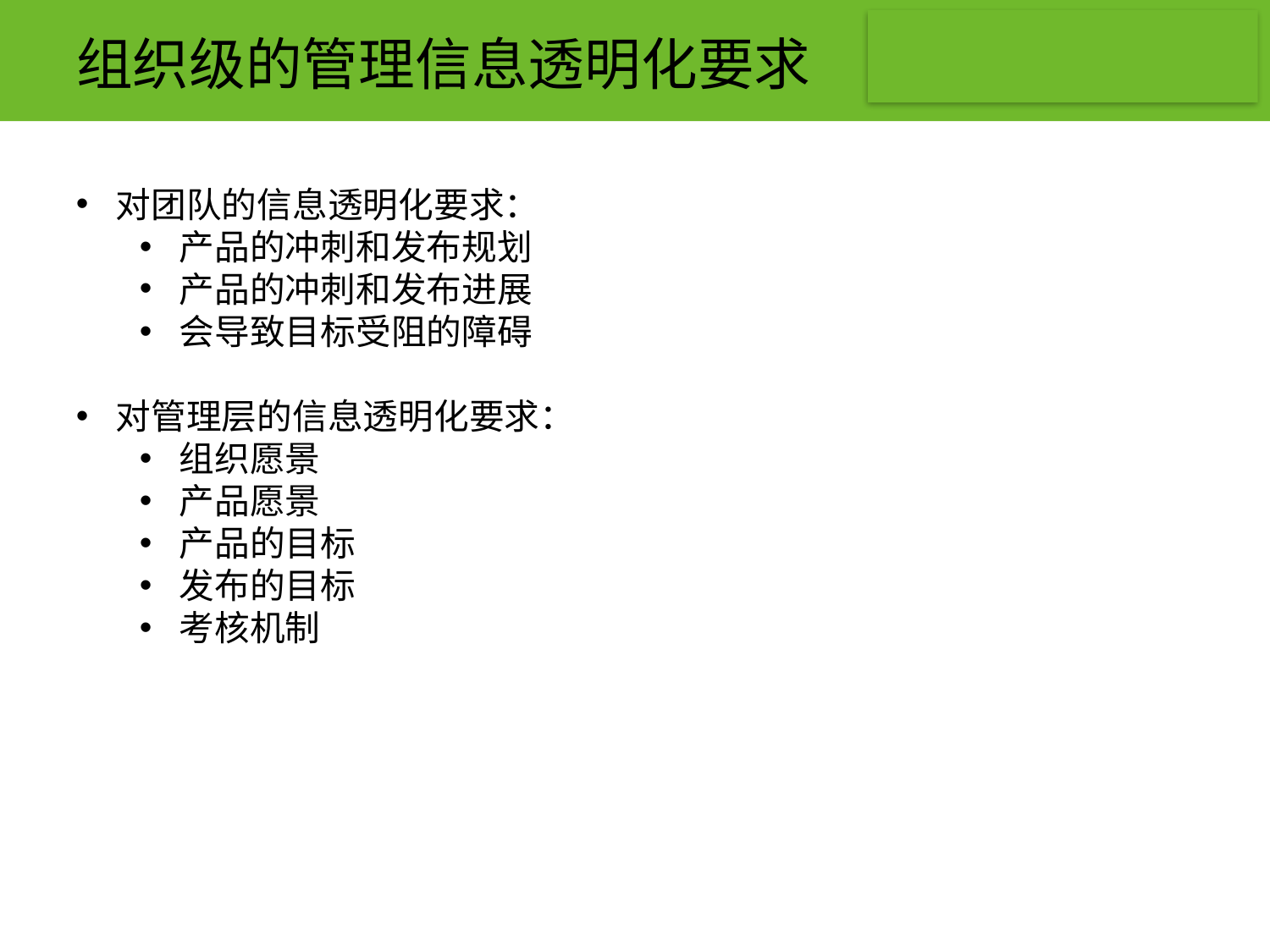

# 组织级的管理信息透明化要求
对团队的信息透明化要求：
产品的冲刺和发布规划
产品的冲刺和发布进展
会导致目标受阻的障碍

对管理层的信息透明化要求：
组织愿景
产品愿景
产品的目标
发布的目标
考核机制